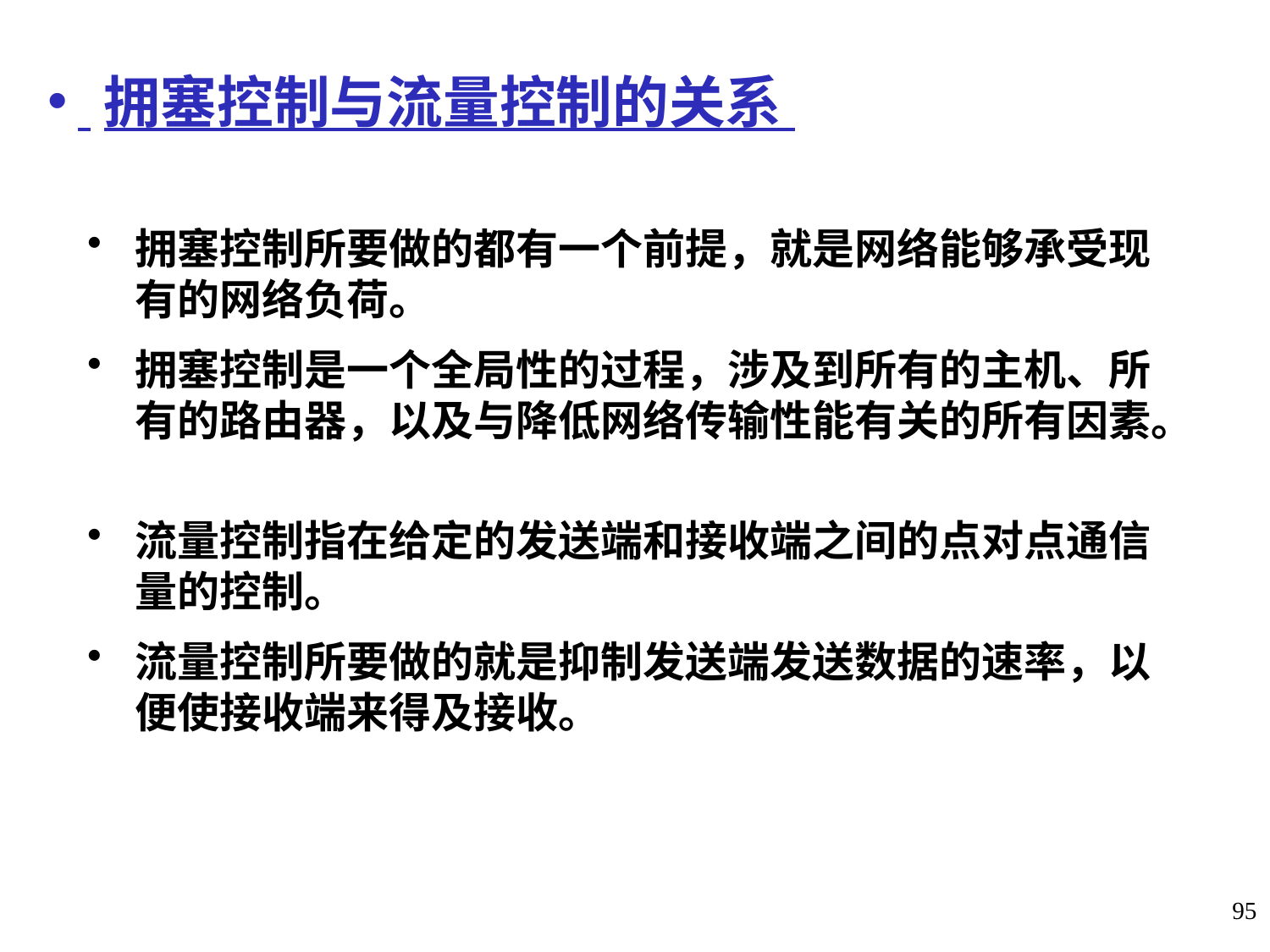

# 拥塞控制与流量控制的关系
拥塞控制所要做的都有一个前提，就是网络能够承受现有的网络负荷。
拥塞控制是一个全局性的过程，涉及到所有的主机、所有的路由器，以及与降低网络传输性能有关的所有因素。
流量控制指在给定的发送端和接收端之间的点对点通信量的控制。
流量控制所要做的就是抑制发送端发送数据的速率，以便使接收端来得及接收。
95